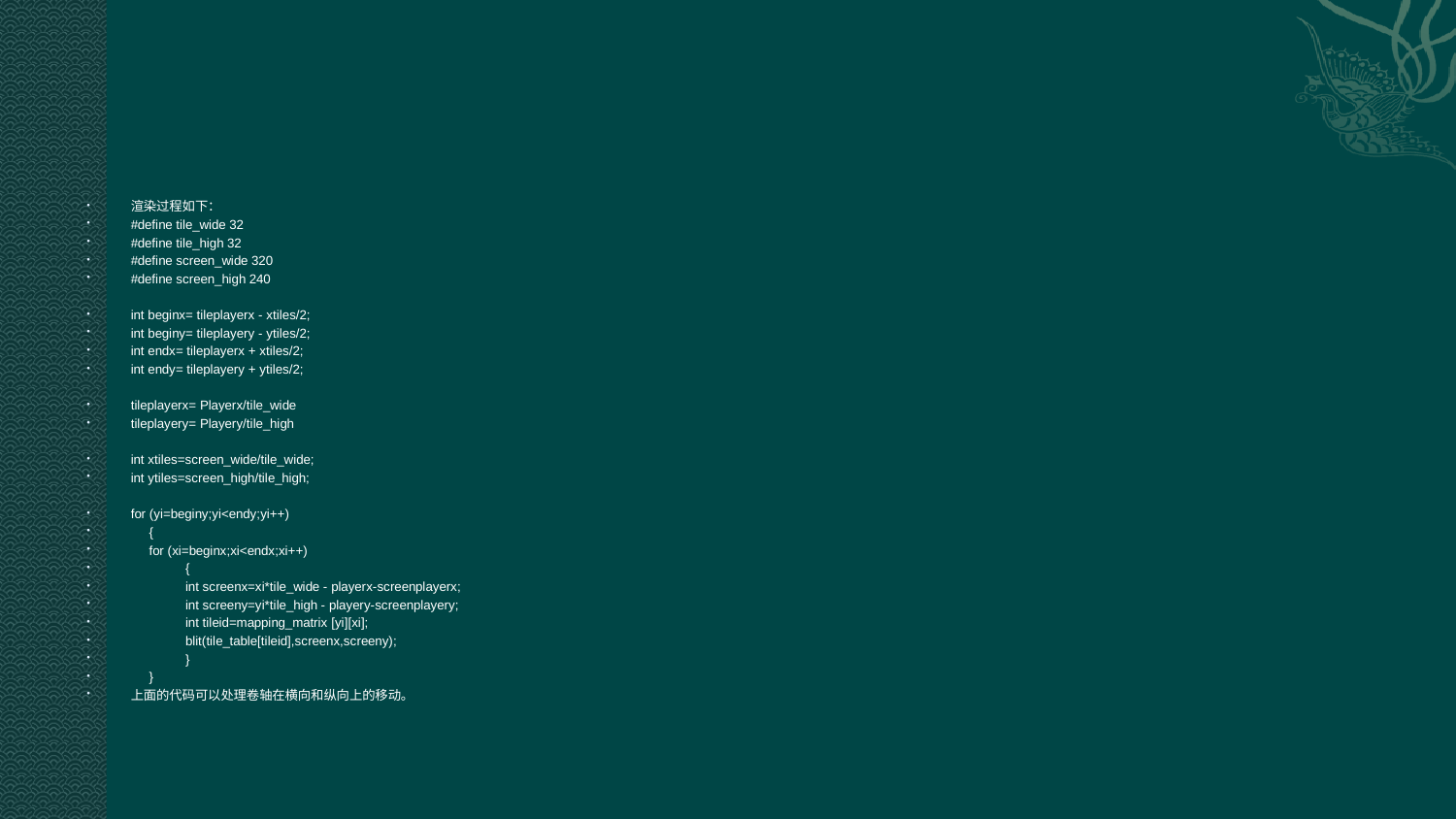

#
渲染过程如下：
#define tile_wide 32
#define tile_high 32
#define screen_wide 320
#define screen_high 240

int beginx= tileplayerx - xtiles/2;
int beginy= tileplayery - ytiles/2;
int endx= tileplayerx + xtiles/2;
int endy= tileplayery + ytiles/2;

tileplayerx= Playerx/tile_wide
tileplayery= Playery/tile_high

int xtiles=screen_wide/tile_wide;
int ytiles=screen_high/tile_high;

for (yi=beginy;yi<endy;yi++)
     {
     for (xi=beginx;xi<endx;xi++)
               {
               int screenx=xi*tile_wide - playerx-screenplayerx;
               int screeny=yi*tile_high - playery-screenplayery;
               int tileid=mapping_matrix [yi][xi];
               blit(tile_table[tileid],screenx,screeny);
               }
     }
上面的代码可以处理卷轴在横向和纵向上的移动。